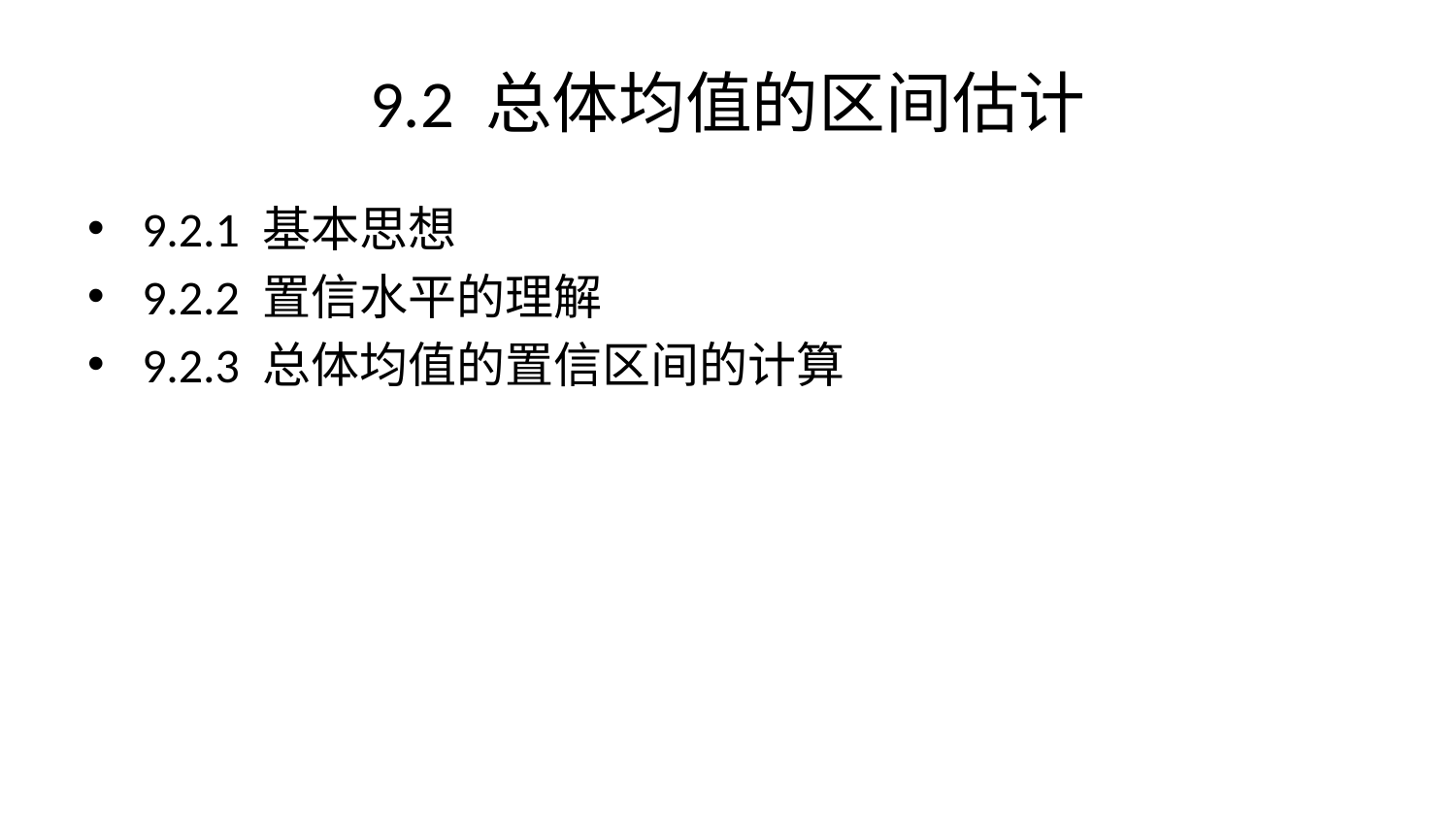

# 9.2 总体均值的区间估计
9.2.1 基本思想
9.2.2 置信水平的理解
9.2.3 总体均值的置信区间的计算